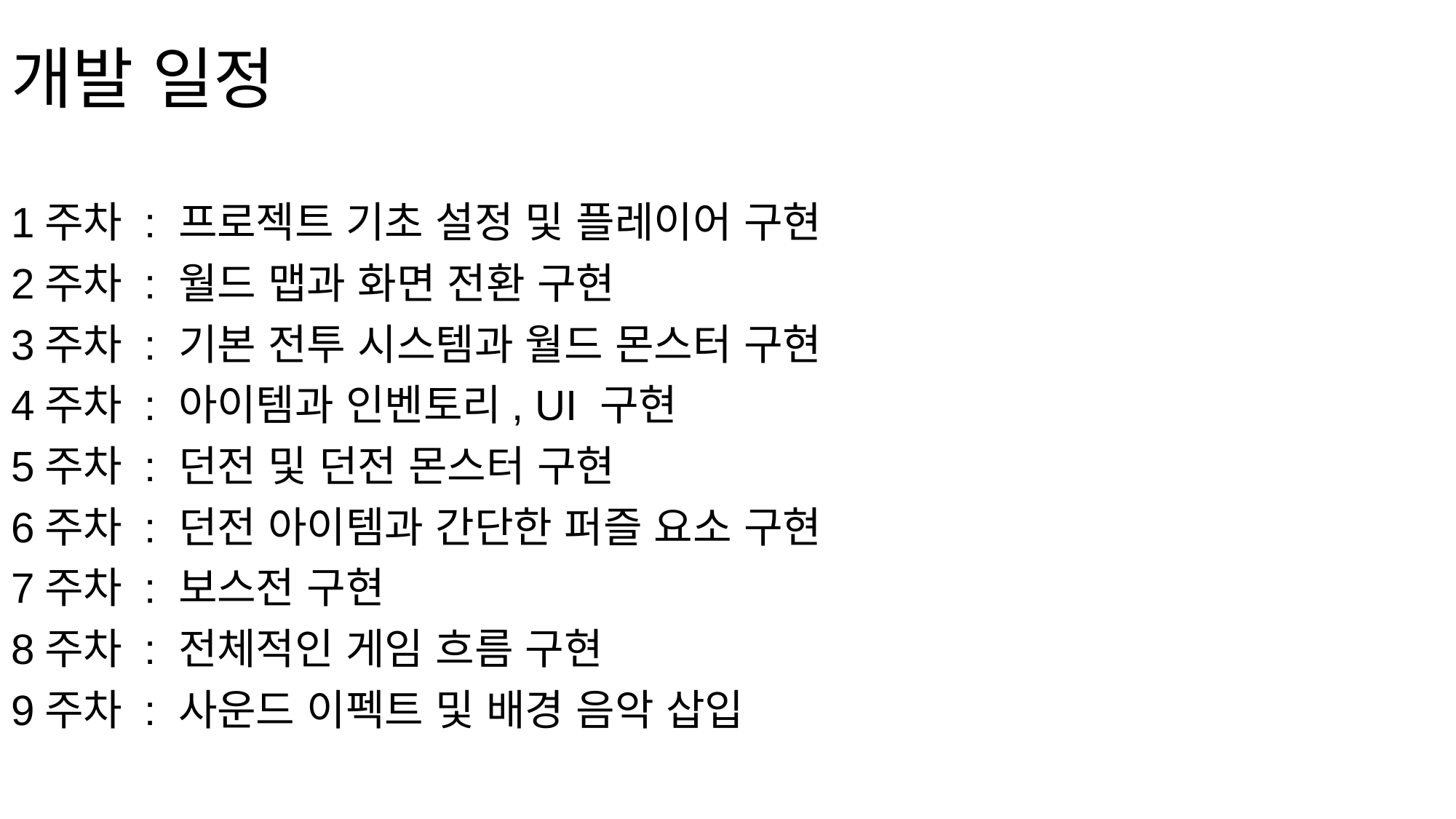

# 개발 일정
1주차 : 프로젝트 기초 설정 및 플레이어 구현
2주차 : 월드 맵과 화면 전환 구현
3주차 : 기본 전투 시스템과 월드 몬스터 구현
4주차 : 아이템과 인벤토리, UI 구현
5주차 : 던전 및 던전 몬스터 구현
6주차 : 던전 아이템과 간단한 퍼즐 요소 구현
7주차 : 보스전 구현
8주차 : 전체적인 게임 흐름 구현
9주차 : 사운드 이펙트 및 배경 음악 삽입